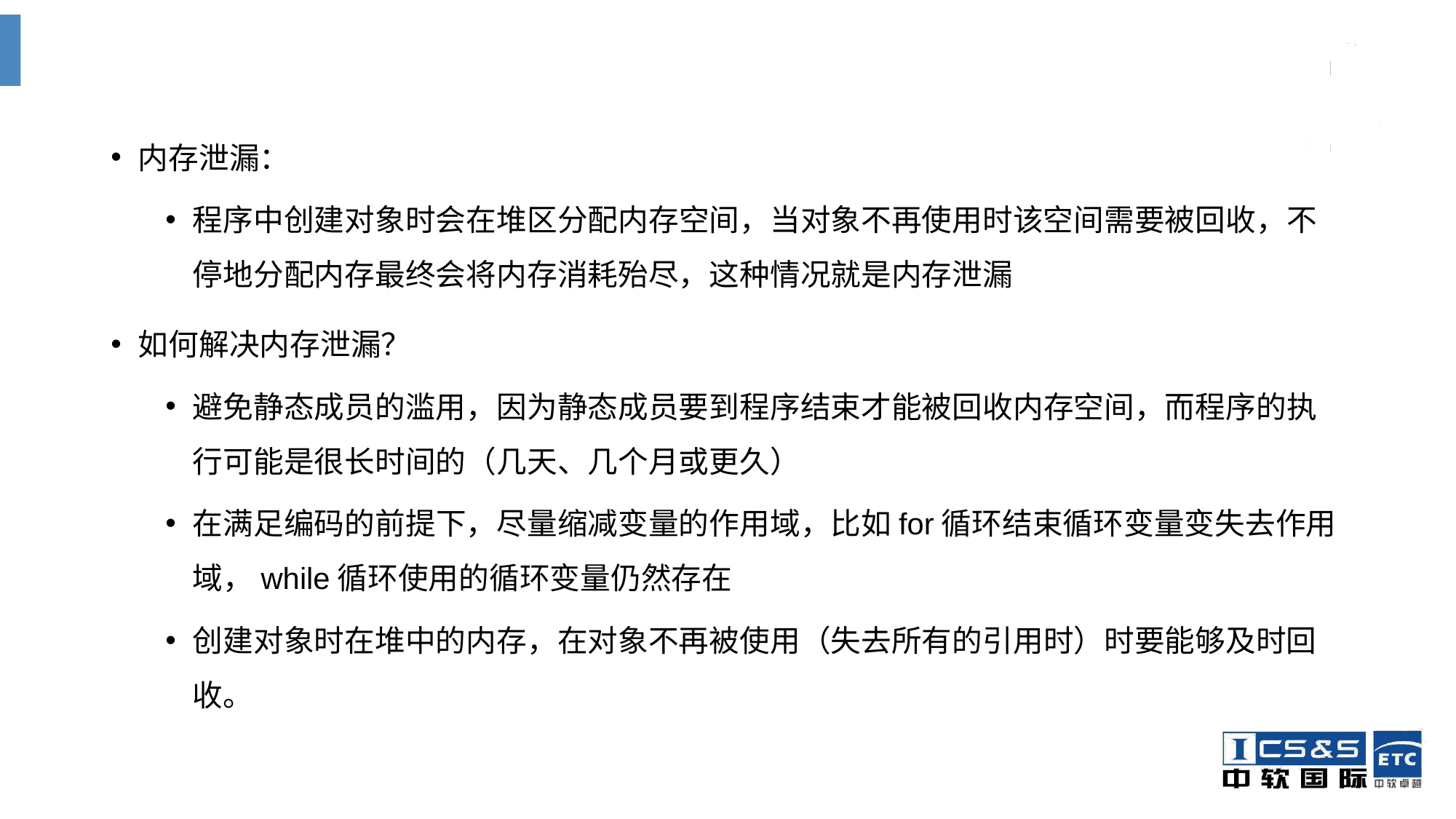

#
内存泄漏：
程序中创建对象时会在堆区分配内存空间，当对象不再使用时该空间需要被回收，不停地分配内存最终会将内存消耗殆尽，这种情况就是内存泄漏
如何解决内存泄漏？
避免静态成员的滥用，因为静态成员要到程序结束才能被回收内存空间，而程序的执行可能是很长时间的（几天、几个月或更久）
在满足编码的前提下，尽量缩减变量的作用域，比如for循环结束循环变量变失去作用域，while循环使用的循环变量仍然存在
创建对象时在堆中的内存，在对象不再被使用（失去所有的引用时）时要能够及时回收。